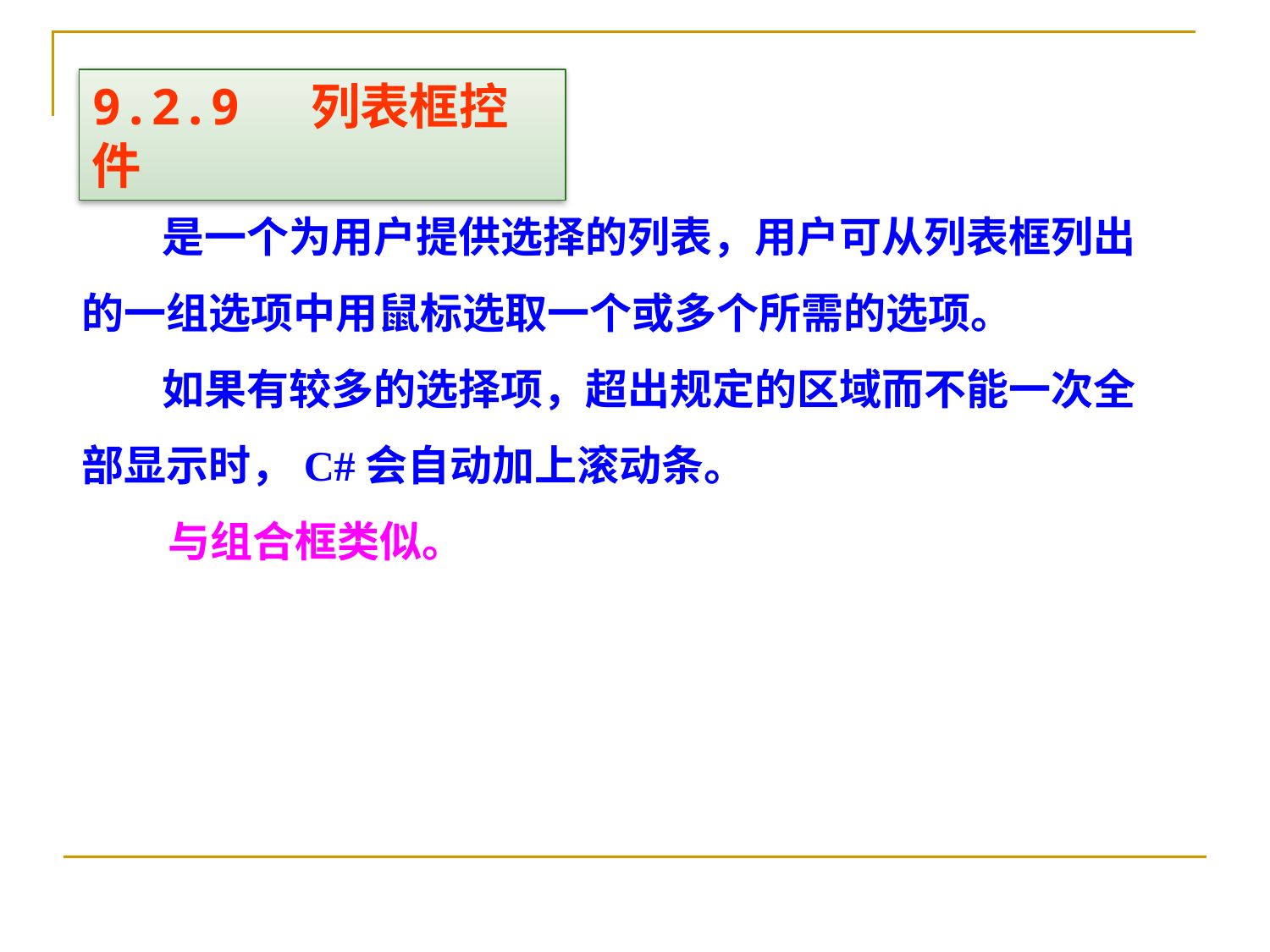

9.2.9  列表框控件
　    是一个为用户提供选择的列表，用户可从列表框列出的一组选项中用鼠标选取一个或多个所需的选项。
　    如果有较多的选择项，超出规定的区域而不能一次全部显示时，C#会自动加上滚动条。
        与组合框类似。